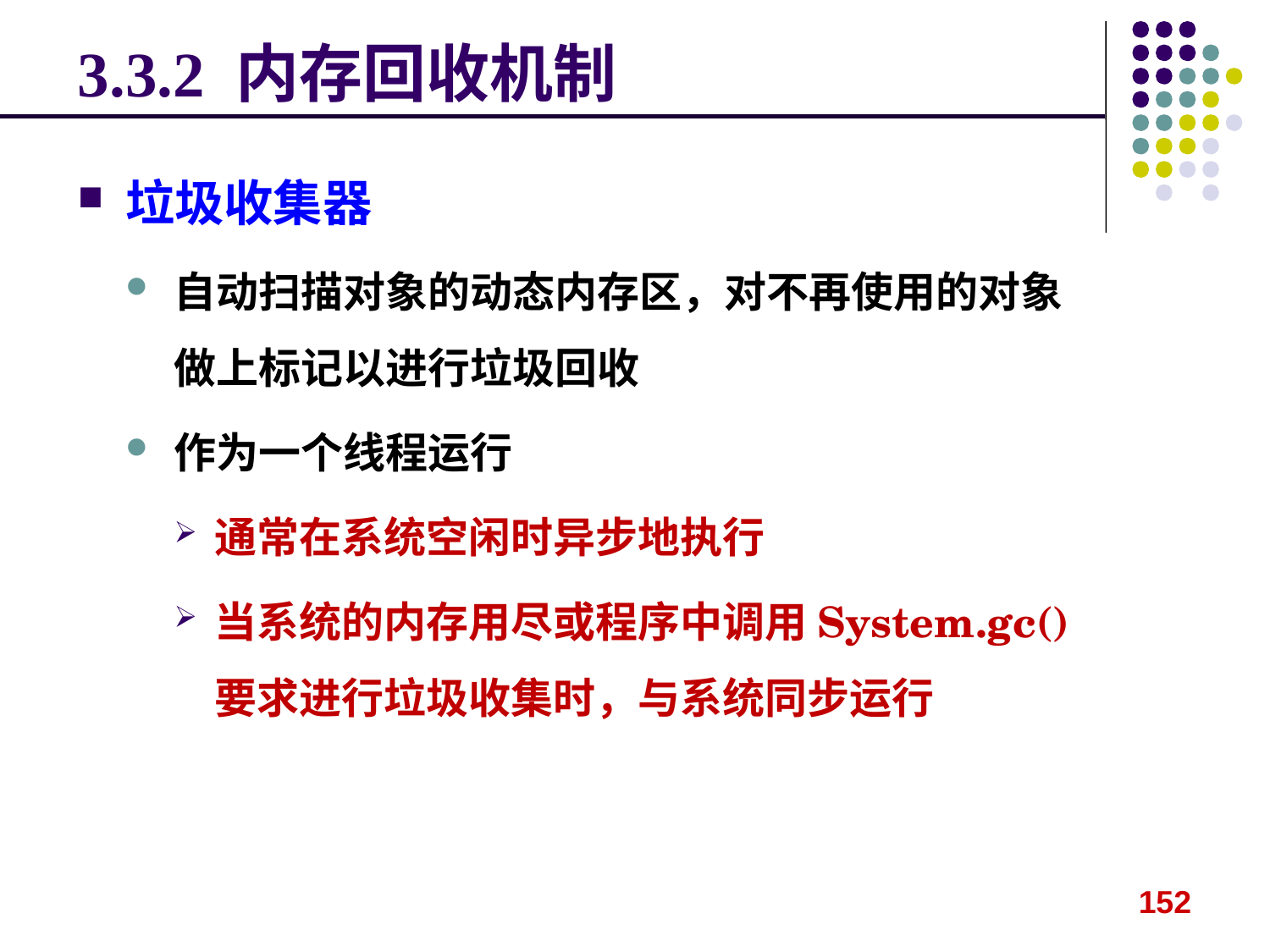

# 3.3.2 内存回收机制
垃圾收集器
自动扫描对象的动态内存区，对不再使用的对象做上标记以进行垃圾回收
作为一个线程运行
通常在系统空闲时异步地执行
当系统的内存用尽或程序中调用System.gc()要求进行垃圾收集时，与系统同步运行